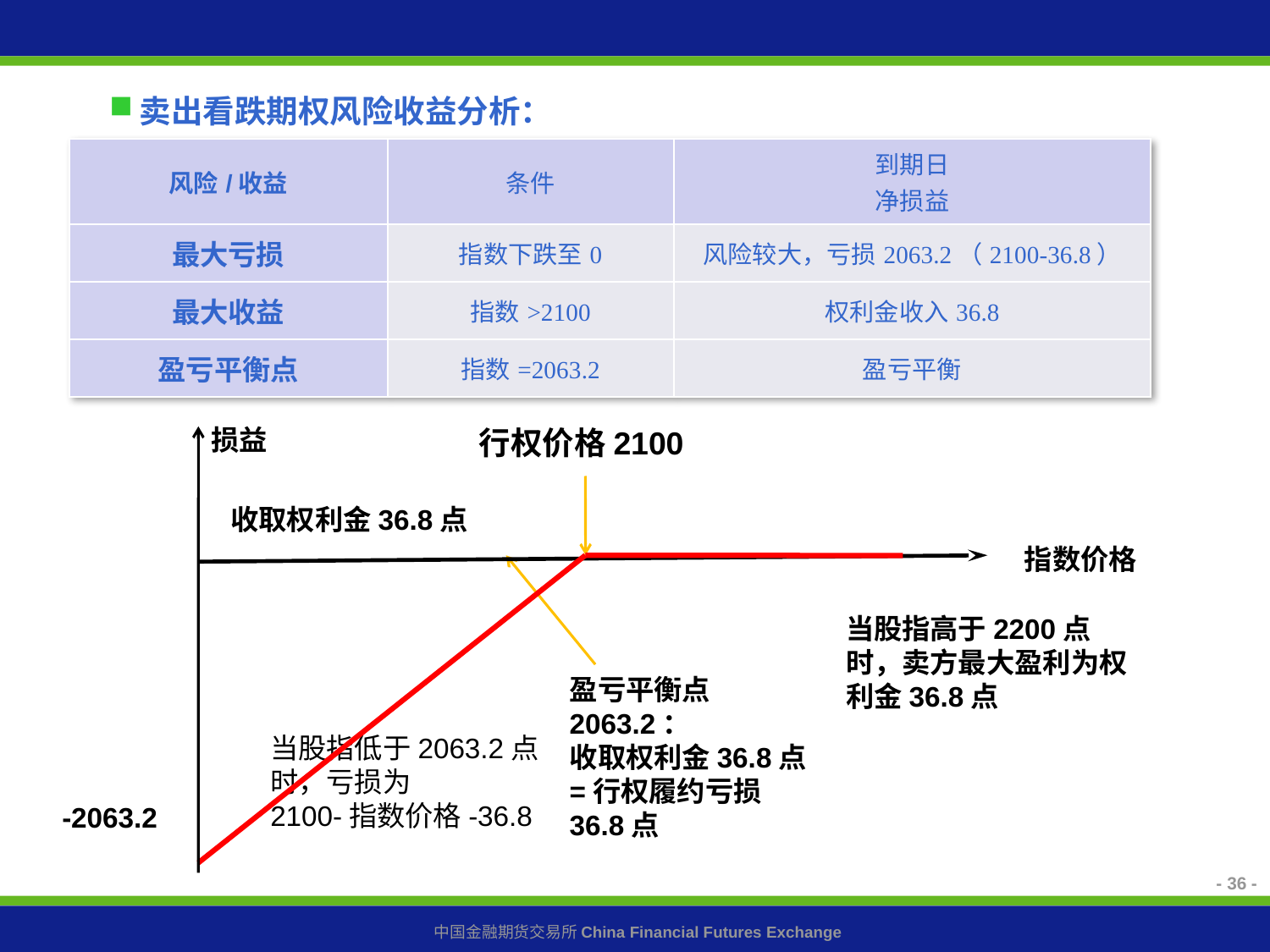

卖出看跌期权风险收益分析：
| 风险/收益 | 条件 | 到期日 净损益 |
| --- | --- | --- |
| 最大亏损 | 指数下跌至0 | 风险较大，亏损2063.2（2100-36.8） |
| 最大收益 | 指数>2100 | 权利金收入36.8 |
| 盈亏平衡点 | 指数=2063.2 | 盈亏平衡 |
损益
行权价格2100
收取权利金36.8点
指数价格

当股指高于2200点时，卖方最大盈利为权利金36.8点
盈亏平衡点2063.2：
收取权利金36.8点=行权履约亏损36.8点
当股指低于2063.2点时，亏损为
2100-指数价格-36.8
-2063.2
- 36 -